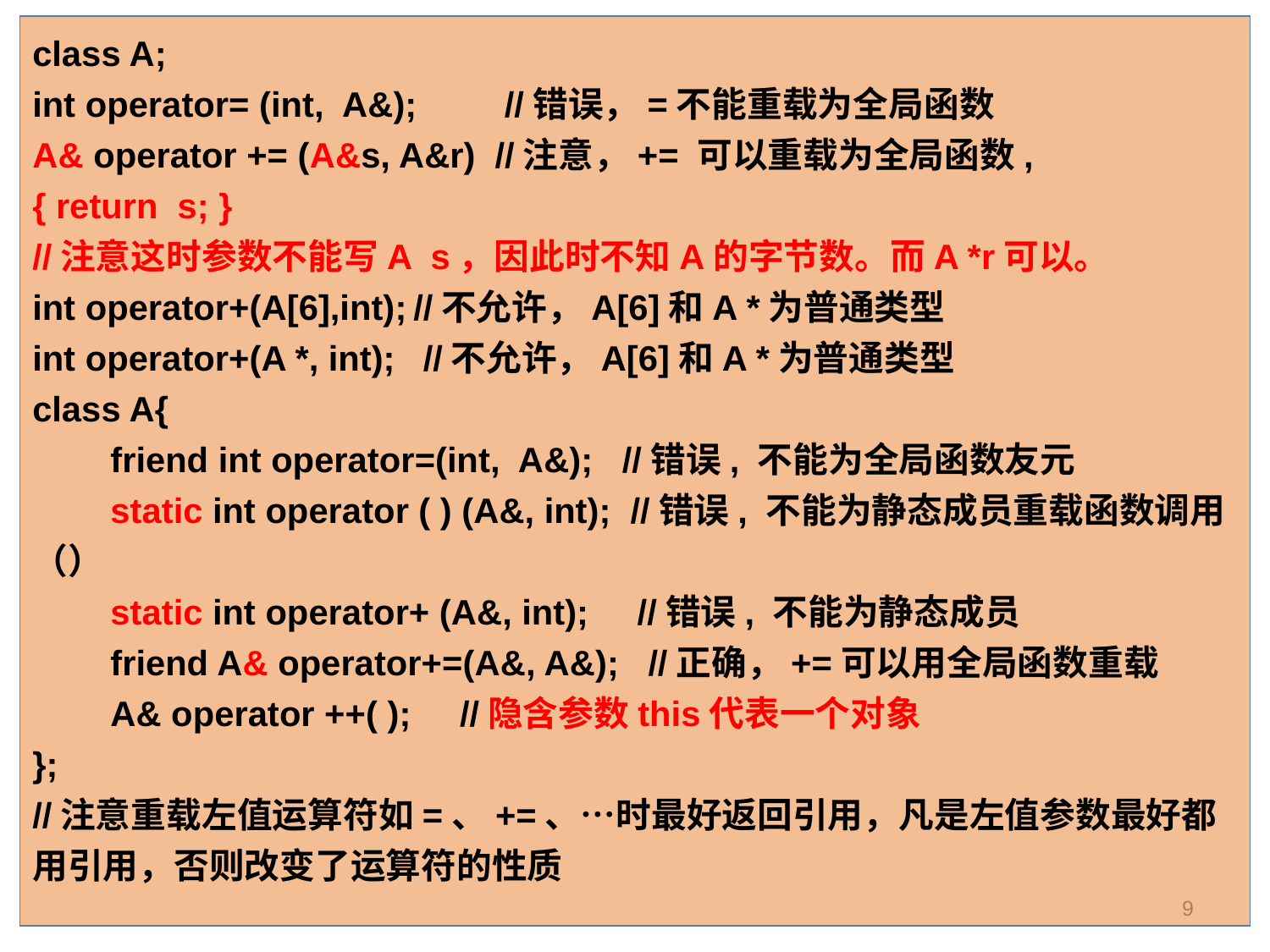

class A;
int operator= (int,  A&);         //错误，=不能重载为全局函数
A& operator += (A&s, A&r)  //注意，+= 可以重载为全局函数,
{ return  s; }
//注意这时参数不能写A  s，因此时不知A的字节数。而A *r可以。
int operator+(A[6],int);	//不允许，A[6]和A *为普通类型
int operator+(A *, int);	 //不允许，A[6]和A *为普通类型
class A{
        friend int operator=(int,  A&);   //错误, 不能为全局函数友元
        static int operator ( ) (A&, int);  //错误, 不能为静态成员重载函数调用（）
        static int operator+ (A&, int);     //错误, 不能为静态成员
        friend A& operator+=(A&, A&);   //正确，+=可以用全局函数重载
        A& operator ++( );     //隐含参数this代表一个对象
};
//注意重载左值运算符如=、+=、…时最好返回引用，凡是左值参数最好都用引用，否则改变了运算符的性质
9